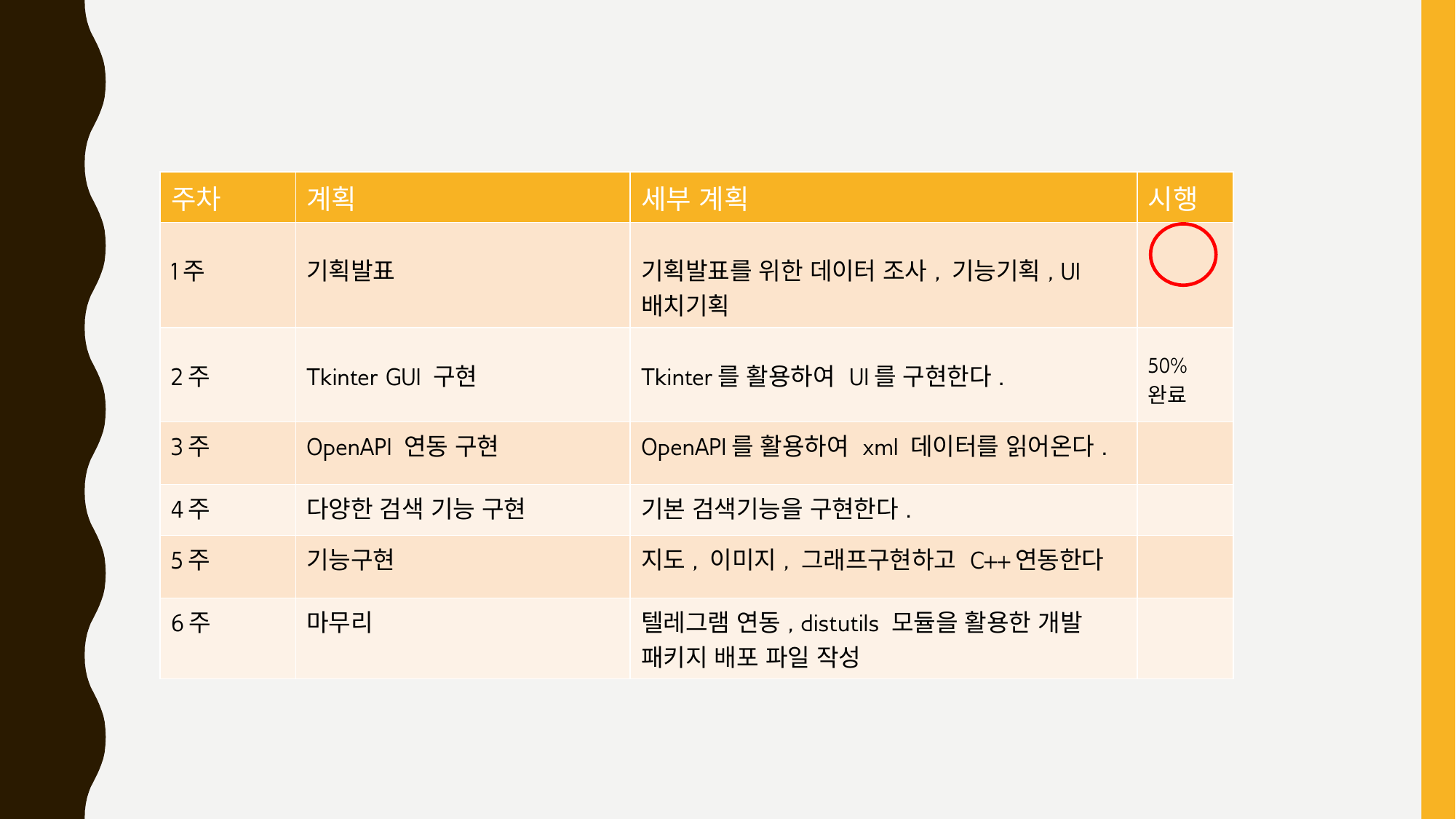

#
| 주차 | 계획 | 세부 계획 | 시행 |
| --- | --- | --- | --- |
| 1주 | 기획발표 | 기획발표를 위한 데이터 조사, 기능기획, UI 배치기획 |  |
| 2주 | Tkinter GUI 구현 | Tkinter를 활용하여 UI를 구현한다. | 50%완료 |
| 3주 | OpenAPI 연동 구현 | OpenAPI를 활용하여 xml 데이터를 읽어온다. |  |
| 4주 | 다양한 검색 기능 구현 | 기본 검색기능을 구현한다. |  |
| 5주 | 기능구현 | 지도, 이미지, 그래프구현하고 C++연동한다 |  |
| 6주 | 마무리 | 텔레그램 연동, distutils 모듈을 활용한 개발 패키지 배포 파일 작성 |  |